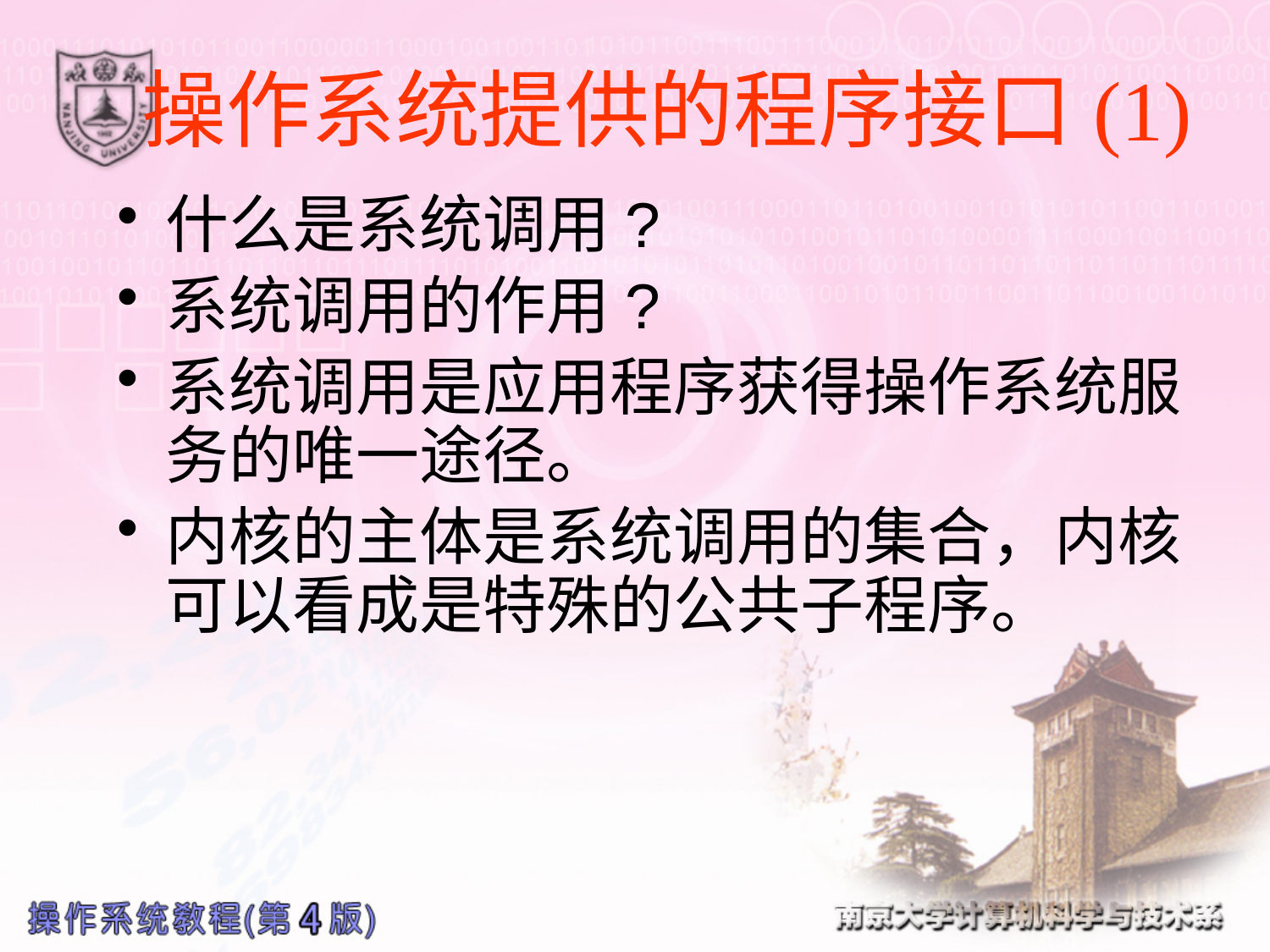

# 操作系统提供的程序接口(1)
什么是系统调用?
系统调用的作用?
系统调用是应用程序获得操作系统服务的唯一途径。
内核的主体是系统调用的集合，内核可以看成是特殊的公共子程序。